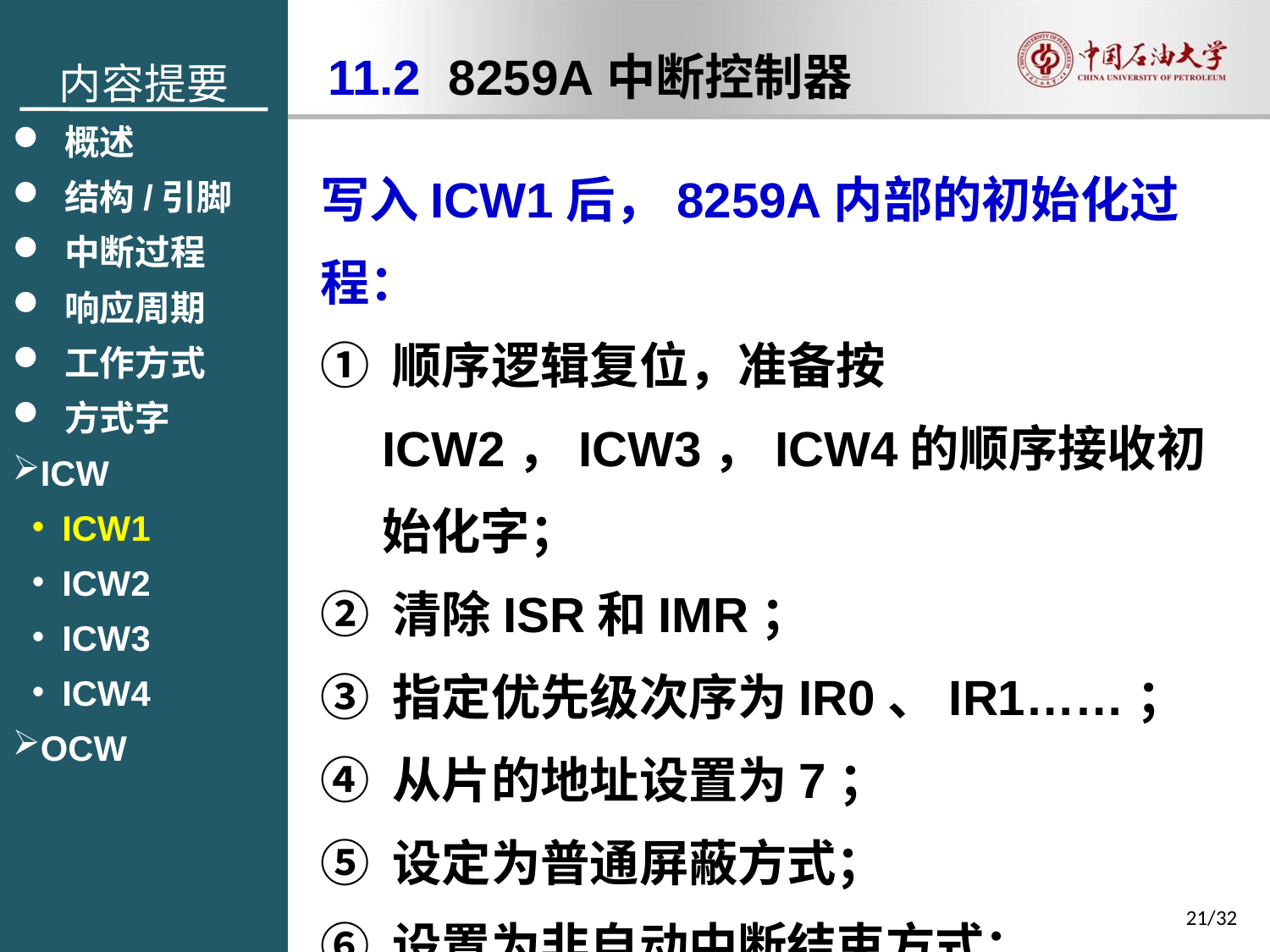

内容提要
 概述
 结构/引脚
 中断过程
 响应周期
 工作方式
 方式字
ICW
ICW1
ICW2
ICW3
ICW4
OCW
11.2  8259A中断控制器
写入ICW1后，8259A内部的初始化过程：
① 顺序逻辑复位，准备按ICW2，ICW3，ICW4的顺序接收初始化字；
② 清除ISR和IMR；
③ 指定优先级次序为IR0、IR1……；
④ 从片的地址设置为7；
⑤ 设定为普通屏蔽方式；
⑥ 设置为非自动中断结束方式；
⑦ 状态读出电路预置为IRR。
21/32